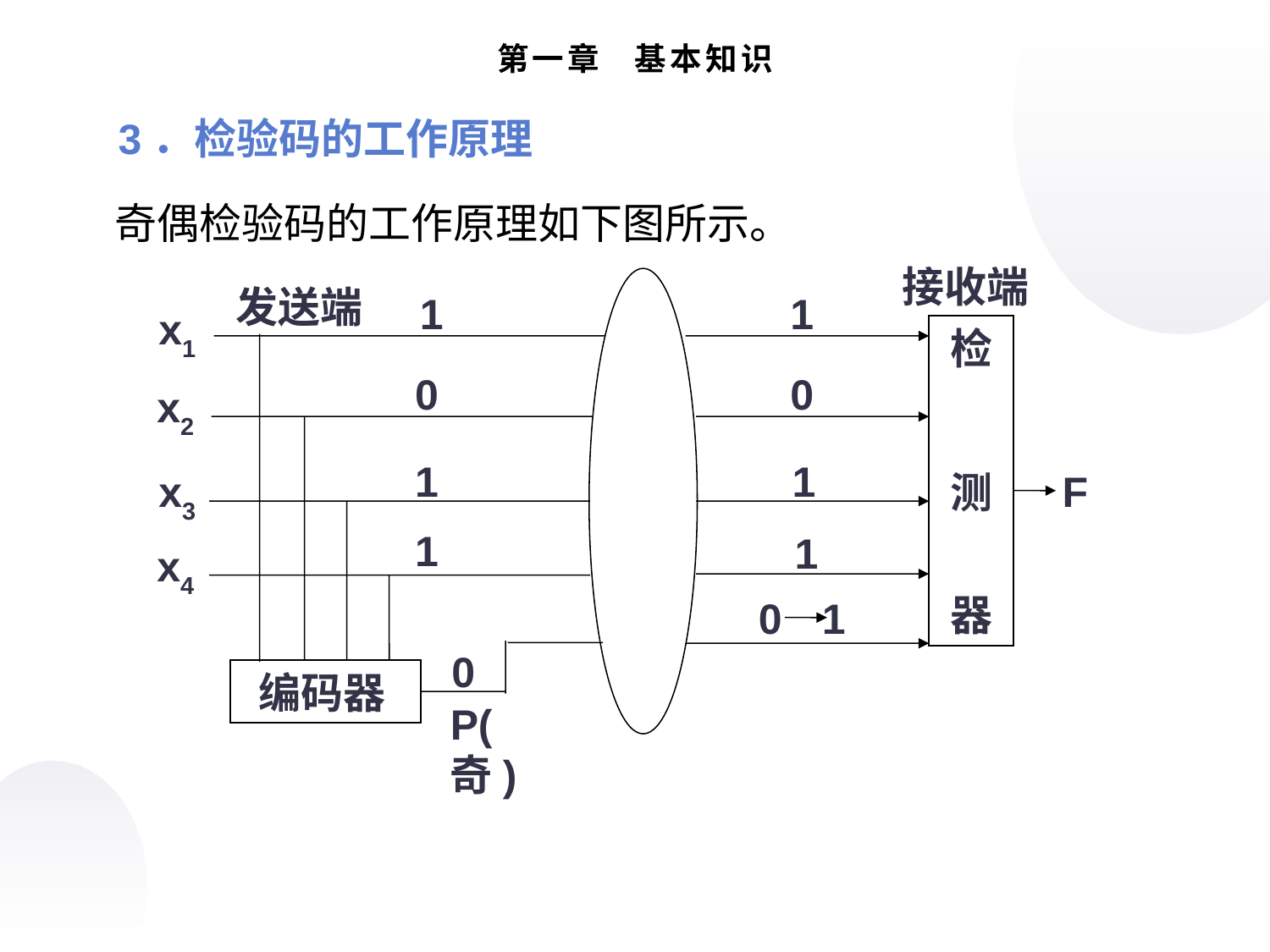

第一章   基本知识
   3．检验码的工作原理
   奇偶检验码的工作原理如下图所示。
接收端

发送端
1
1
x1
检

测
 器

0
0
x2

1
1
x3
F

1
1
x4

0
1

0

编码器

P(奇)

41